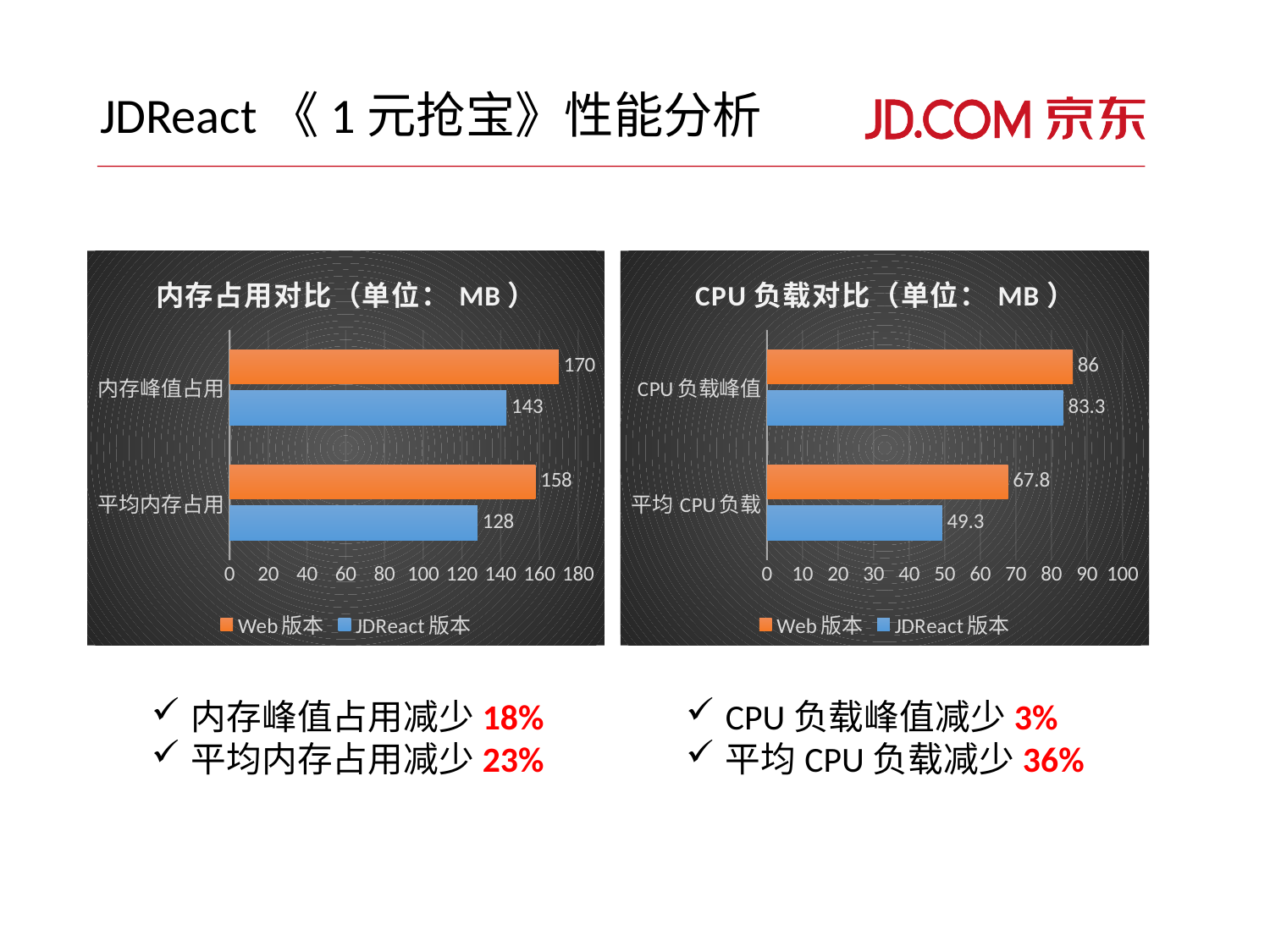

# JDReact《1元抢宝》性能分析

### Chart: 内存占用对比（单位：MB）

| Category | JDReact版本 | Web版本 |
|---|---|---|
| 平均内存占用 | 128.0 | 158.0 |
| 内存峰值占用 | 143.0 | 170.0 |

### Chart: CPU负载对比（单位：MB）

| Category | JDReact版本 | Web版本 |
|---|---|---|
| 平均CPU负载 | 49.3 | 67.8 |
| CPU负载峰值 | 83.3 | 86.0 |
内存峰值占用减少18%
平均内存占用减少23%
CPU负载峰值减少3%
平均CPU负载减少36%